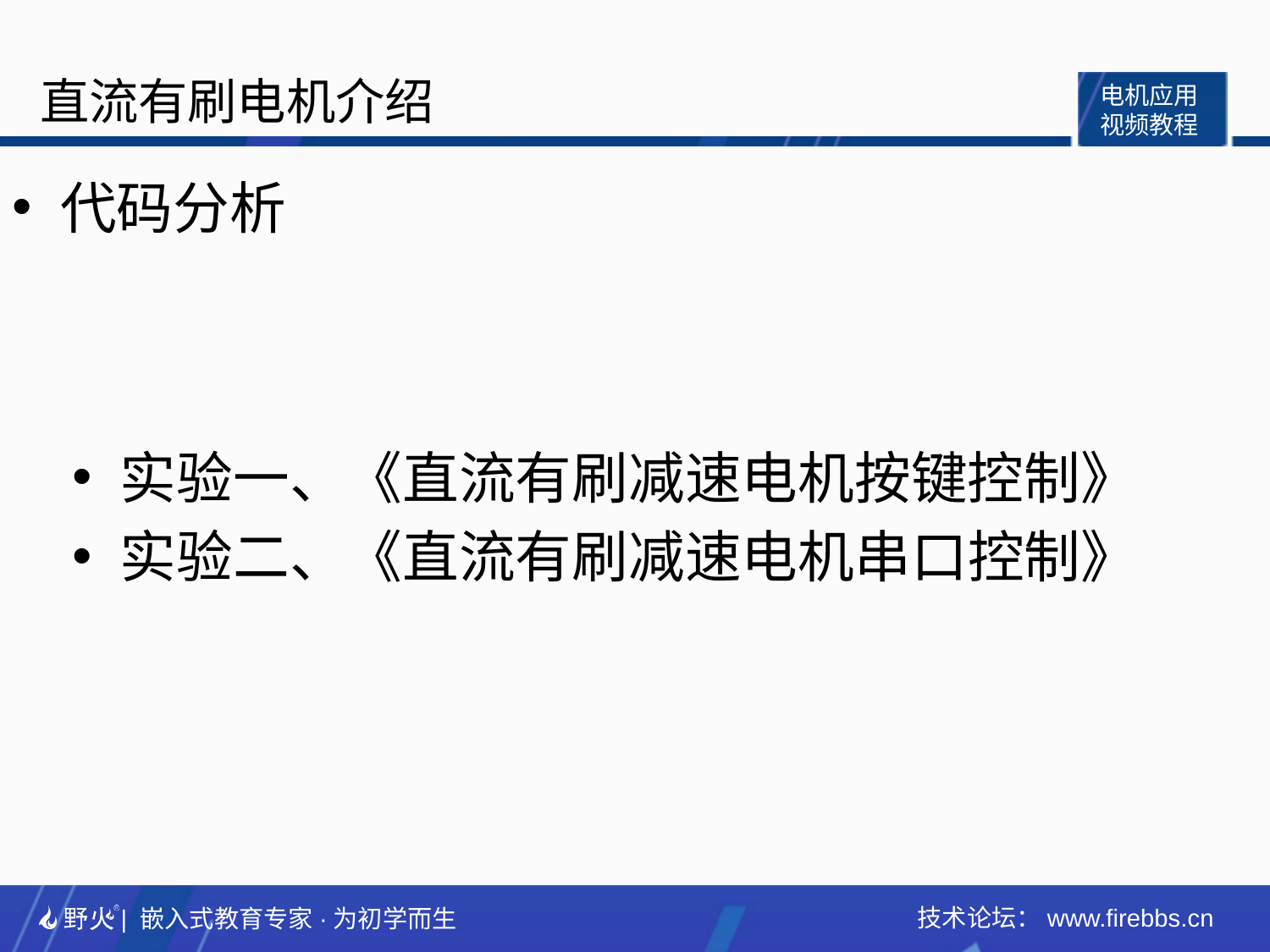

代码分析
实验一、《直流有刷减速电机按键控制》
实验二、《直流有刷减速电机串口控制》